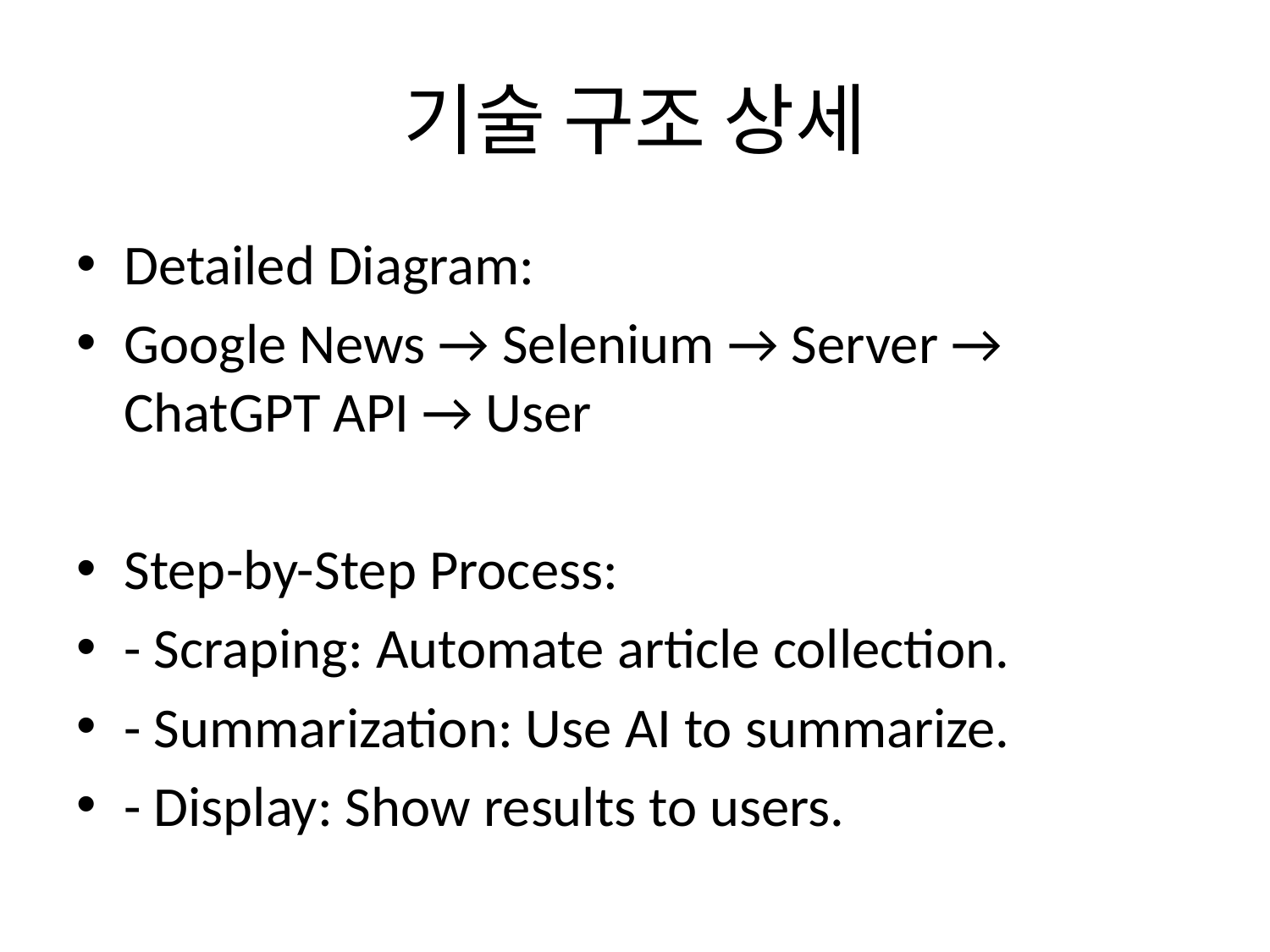

# 기술 구조 상세
Detailed Diagram:
Google News → Selenium → Server → ChatGPT API → User

Step-by-Step Process:
- Scraping: Automate article collection.
- Summarization: Use AI to summarize.
- Display: Show results to users.